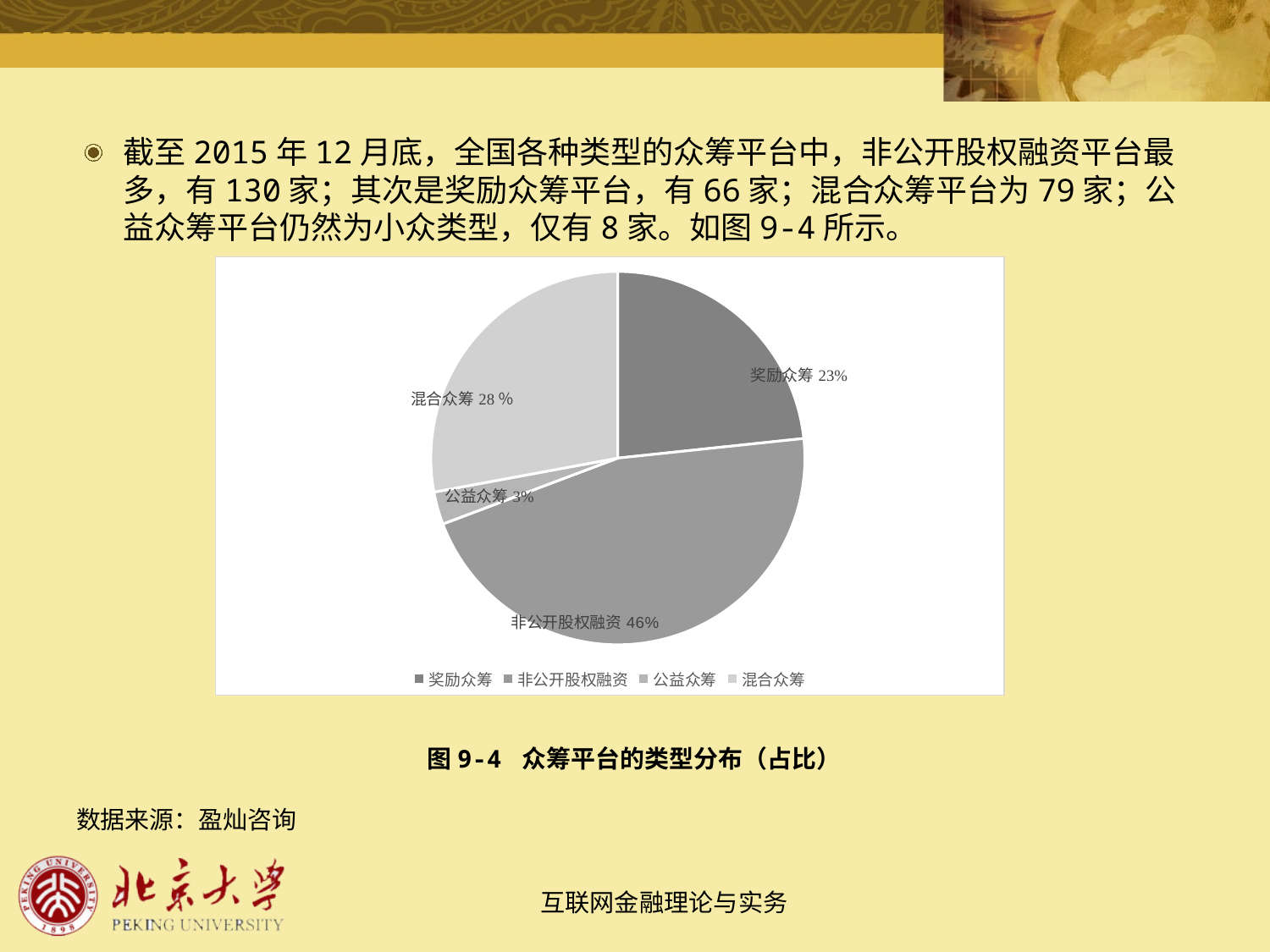

截至2015年12月底，全国各种类型的众筹平台中，非公开股权融资平台最多，有130家；其次是奖励众筹平台，有66家；混合众筹平台为79家；公益众筹平台仍然为小众类型，仅有8家。如图9-4所示。

图9-4 众筹平台的类型分布（占比）
数据来源：盈灿咨询

### Chart

| Category |  |
|---|---|
| 奖励众筹 | 66.0 |
| 非公开股权融资 | 130.0 |
| 公益众筹 | 8.0 |
| 混合众筹 | 79.0 |